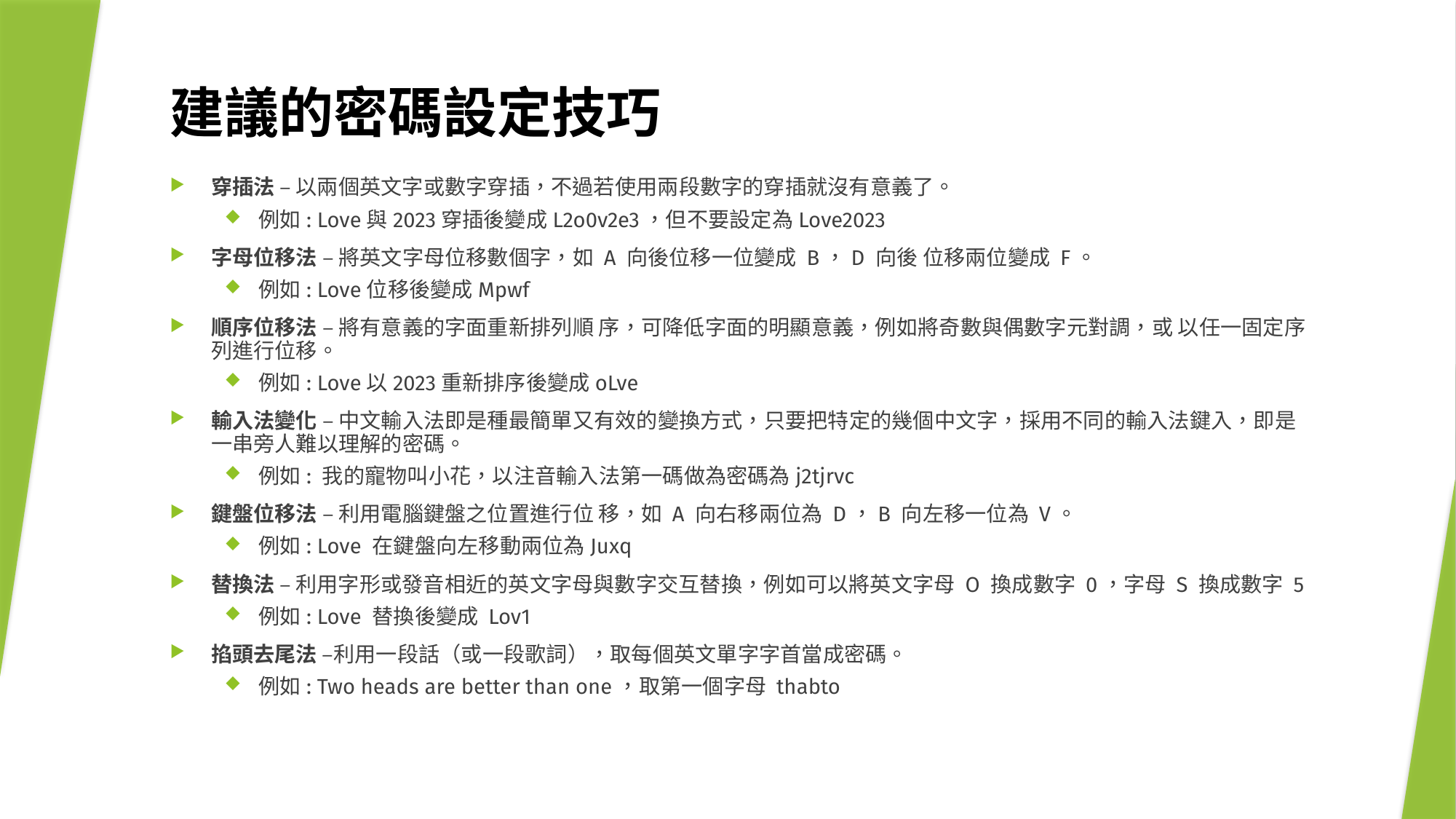

# 建議的密碼設定技巧
穿插法 – 以兩個英文字或數字穿插，不過若使用兩段數字的穿插就沒有意義了。
例如: Love與2023穿插後變成L2o0v2e3，但不要設定為Love2023
字母位移法 – 將英文字母位移數個字，如 A 向後位移一位變成 B，D 向後 位移兩位變成 F。
例如: Love位移後變成Mpwf
順序位移法 – 將有意義的字面重新排列順 序，可降低字面的明顯意義，例如將奇數與偶數字元對調，或 以任一固定序列進行位移。
例如: Love以2023重新排序後變成oLve
輸入法變化 – 中文輸入法即是種最簡單又有效的變換方式，只要把特定的幾個中文字，採用不同的輸入法鍵入，即是一串旁人難以理解的密碼。
例如: 我的寵物叫小花，以注音輸入法第一碼做為密碼為j2tjrvc
鍵盤位移法 – 利用電腦鍵盤之位置進行位 移，如 A 向右移兩位為 D，B 向左移一位為 V。
例如: Love 在鍵盤向左移動兩位為Juxq
替換法 – 利用字形或發音相近的英文字母與數字交互替換，例如可以將英文字母 O 換成數字 0，字母 S 換成數字 5
例如: Love 替換後變成 Lov1
掐頭去尾法 –利用一段話（或一段歌詞），取每個英文單字字首當成密碼。
例如: Two heads are better than one，取第一個字母 thabto